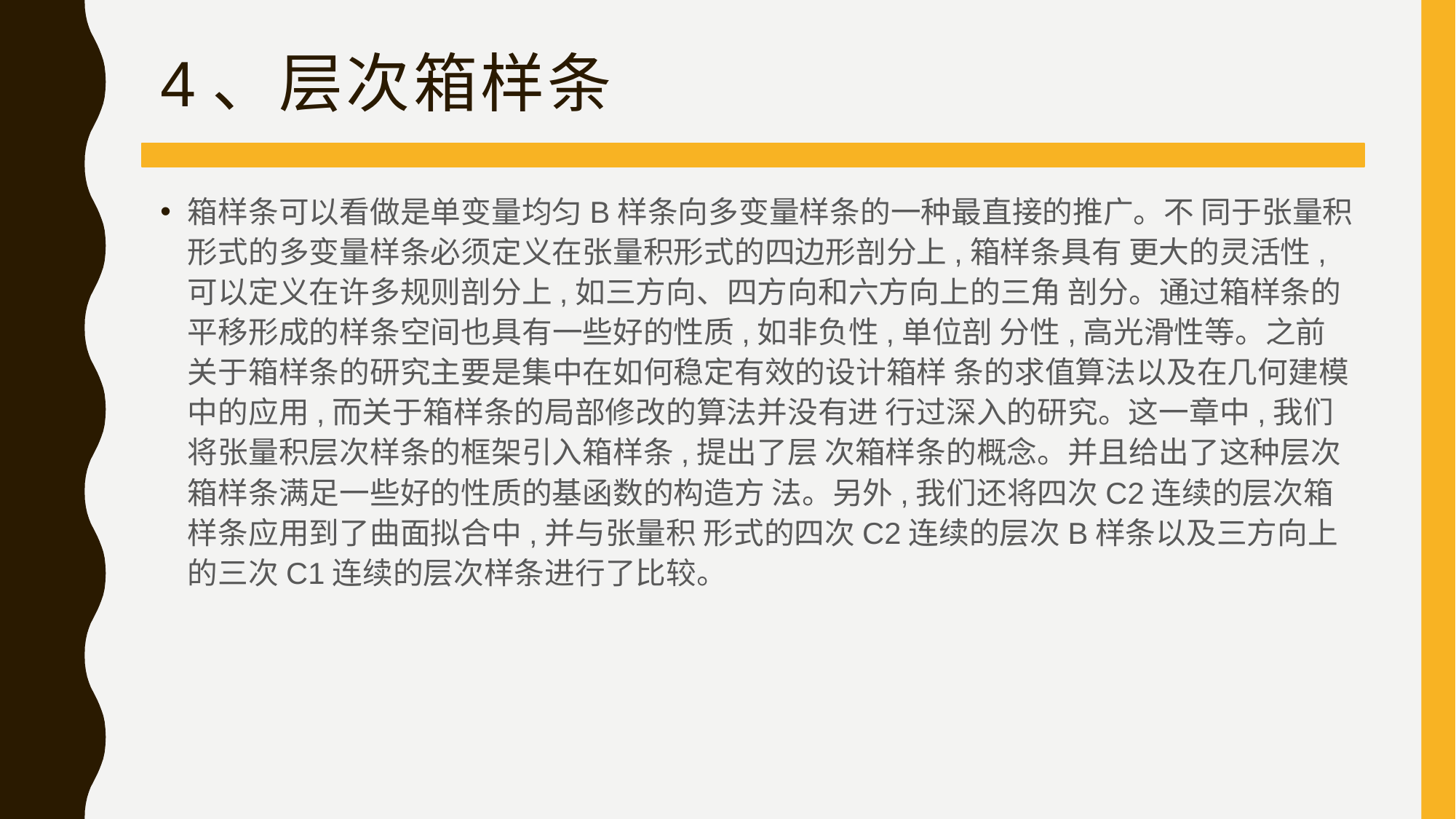

# 4、层次箱样条

箱样条可以看做是单变量均匀B样条向多变量样条的一种最直接的推广。不 同于张量积形式的多变量样条必须定义在张量积形式的四边形剖分上,箱样条具有 更大的灵活性,可以定义在许多规则剖分上,如三方向、四方向和六方向上的三角 剖分。通过箱样条的平移形成的样条空间也具有一些好的性质,如非负性,单位剖 分性,高光滑性等。之前关于箱样条的研究主要是集中在如何稳定有效的设计箱样 条的求值算法以及在几何建模中的应用,而关于箱样条的局部修改的算法并没有进 行过深入的研究。这一章中,我们将张量积层次样条的框架引入箱样条,提出了层 次箱样条的概念。并且给出了这种层次箱样条满足一些好的性质的基函数的构造方 法。另外,我们还将四次C2连续的层次箱样条应用到了曲面拟合中,并与张量积 形式的四次C2连续的层次B样条以及三方向上的三次C1连续的层次样条进行了比较。